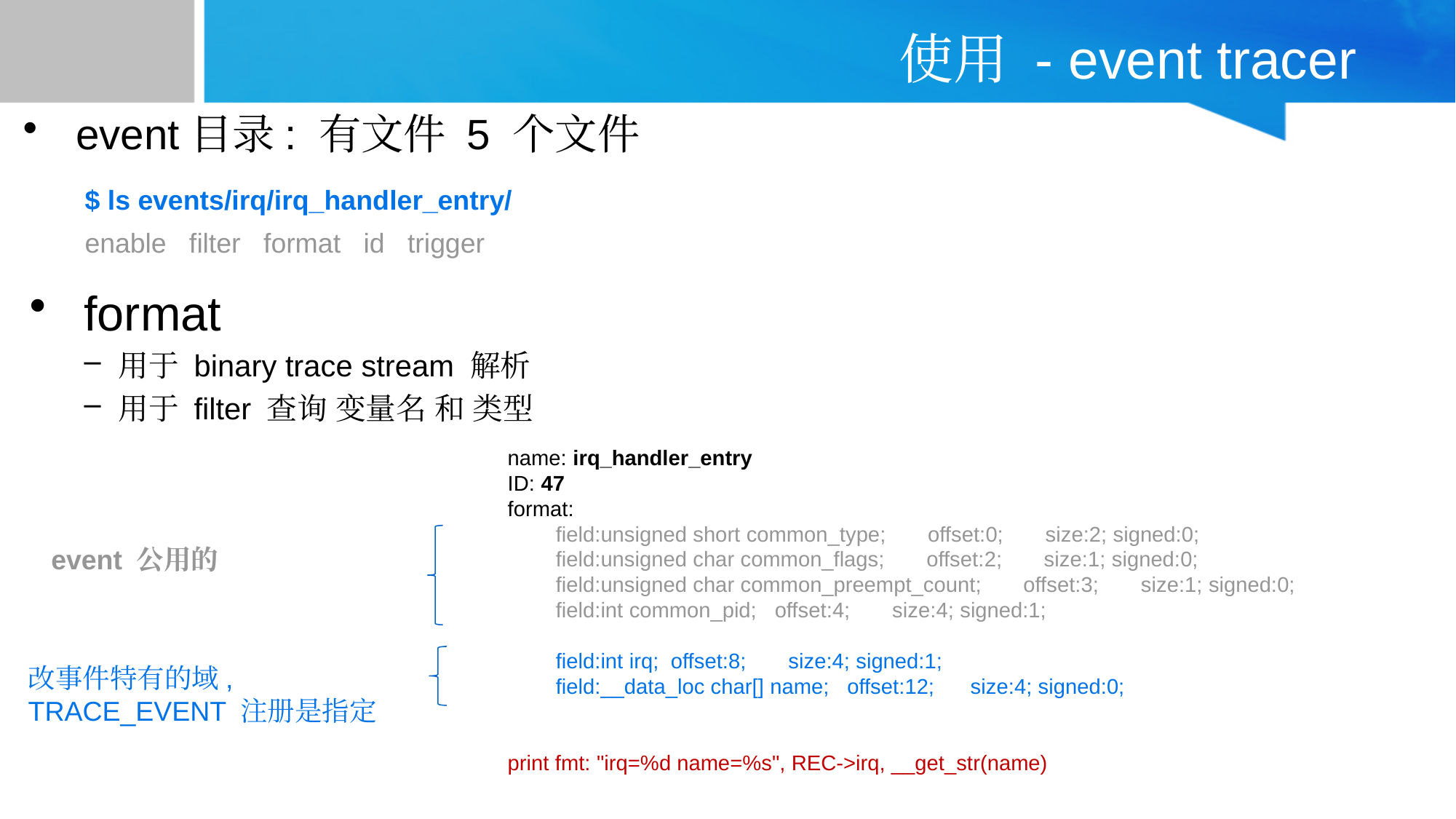

# 使用 - event tracer
 event目录: 有文件 5 个文件
$ ls events/irq/irq_handler_entry/
enable   filter   format   id   trigger
 format
用于 binary trace stream 解析
用于 filter 查询 变量名 和 类型

name: irq_handler_entry
ID: 47
format:
        field:unsigned short common_type;       offset:0;       size:2; signed:0;
        field:unsigned char common_flags;       offset:2;       size:1; signed:0;
        field:unsigned char common_preempt_count;       offset:3;       size:1; signed:0;
        field:int common_pid;   offset:4;       size:4; signed:1;

        field:int irq;  offset:8;       size:4; signed:1;
        field:__data_loc char[] name;   offset:12;      size:4; signed:0;

print fmt: "irq=%d name=%s", REC->irq, __get_str(name)

event 公用的

改事件特有的域, TRACE_EVENT 注册是指定